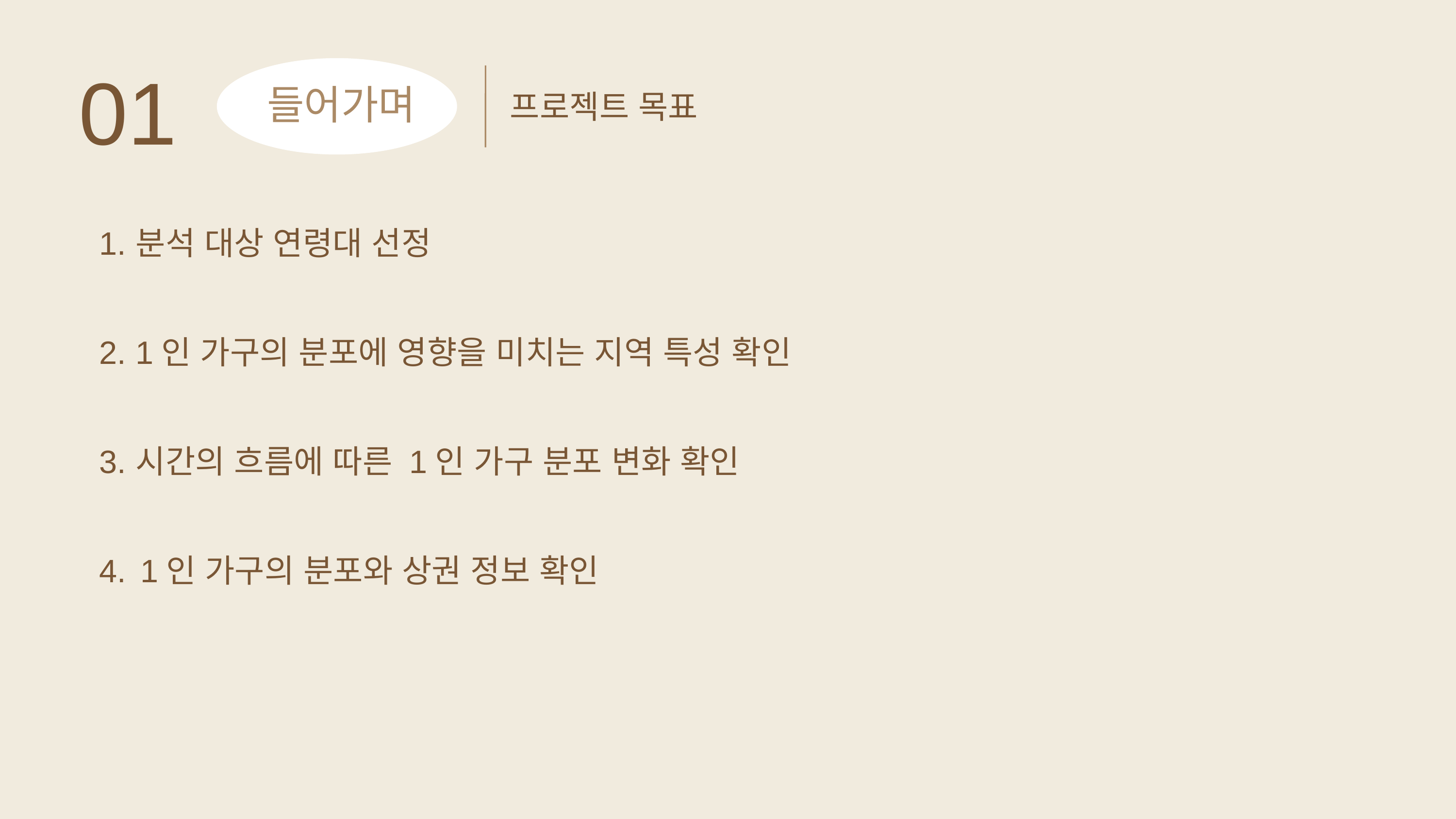

01

결론

프로젝트 목표
들어가며
분석 대상 연령대 선정

1인 가구의 분포에 영향을 미치는 지역 특성 확인

시간의 흐름에 따른 1인 가구 분포 변화 확인

1인 가구의 분포와 상권 정보 확인